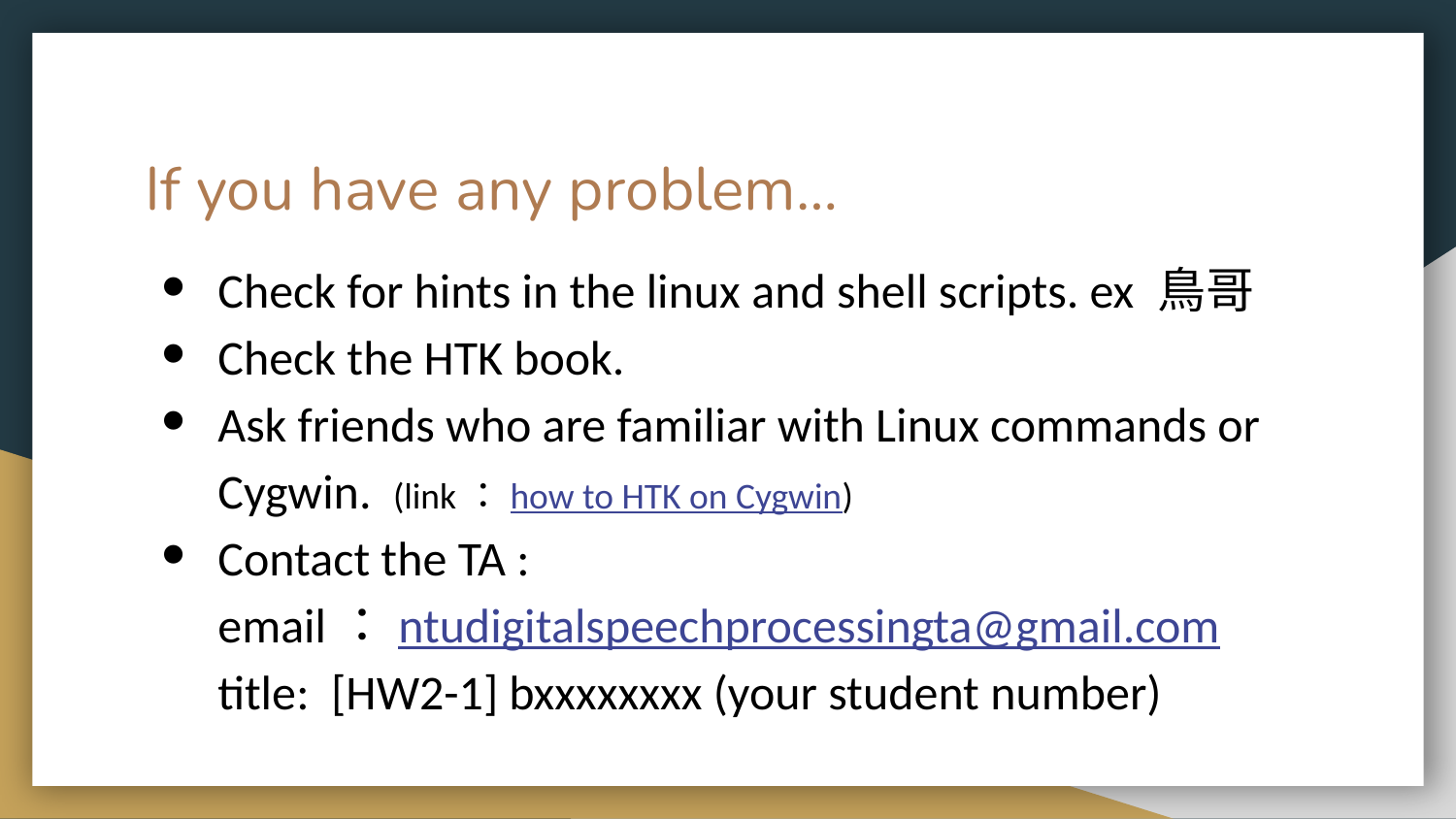

# If you have any problem…
Check for hints in the linux and shell scripts. ex 鳥哥
Check the HTK book.
Ask friends who are familiar with Linux commands or Cygwin.  (link：how to HTK on Cygwin)
Contact the TA :
email：ntudigitalspeechprocessingta@gmail.com
title:  [HW2-1] bxxxxxxxx (your student number)